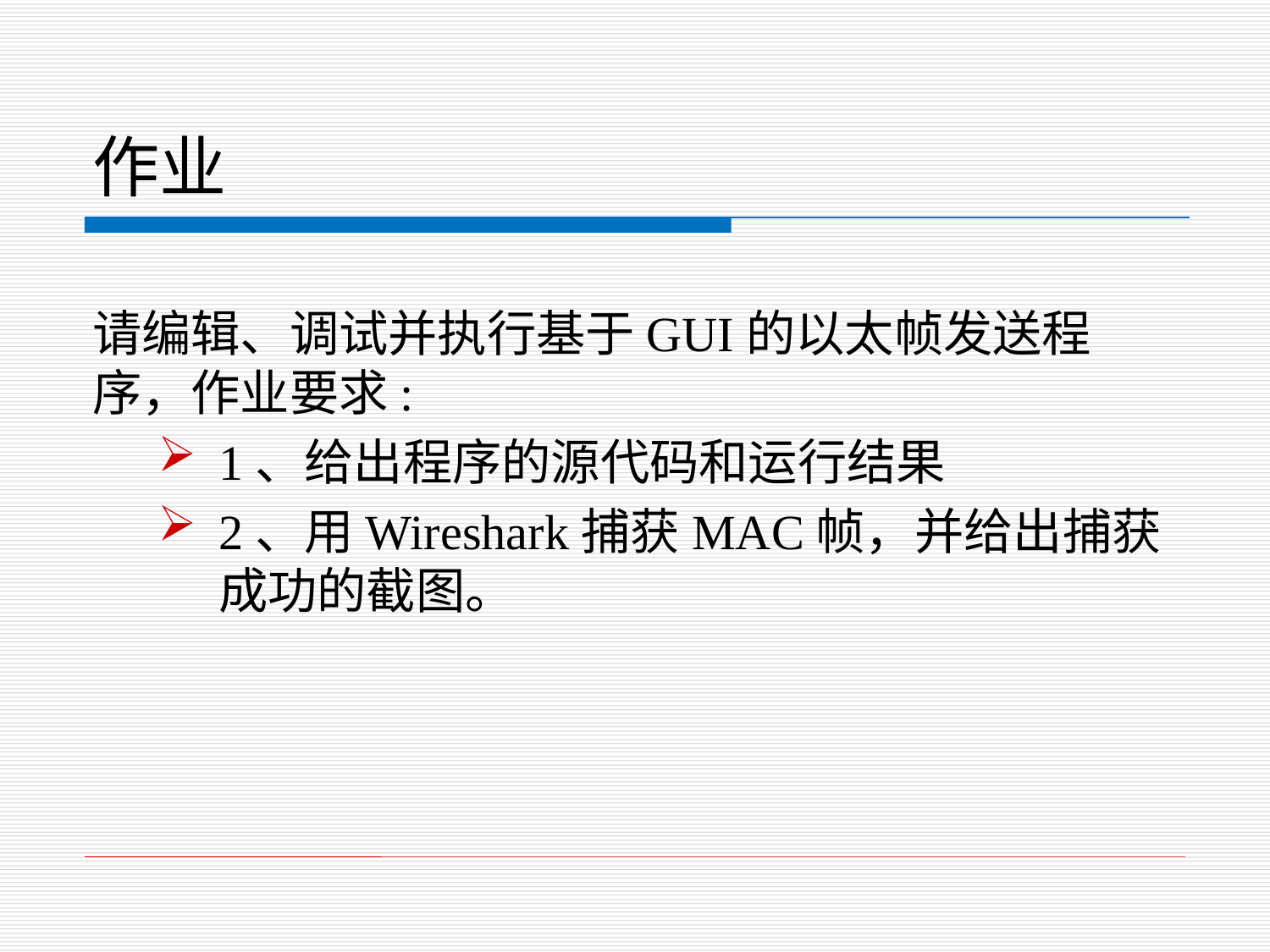

# 作业
请编辑、调试并执行基于GUI的以太帧发送程序，作业要求:
1、给出程序的源代码和运行结果
2、用Wireshark捕获MAC帧，并给出捕获成功的截图。